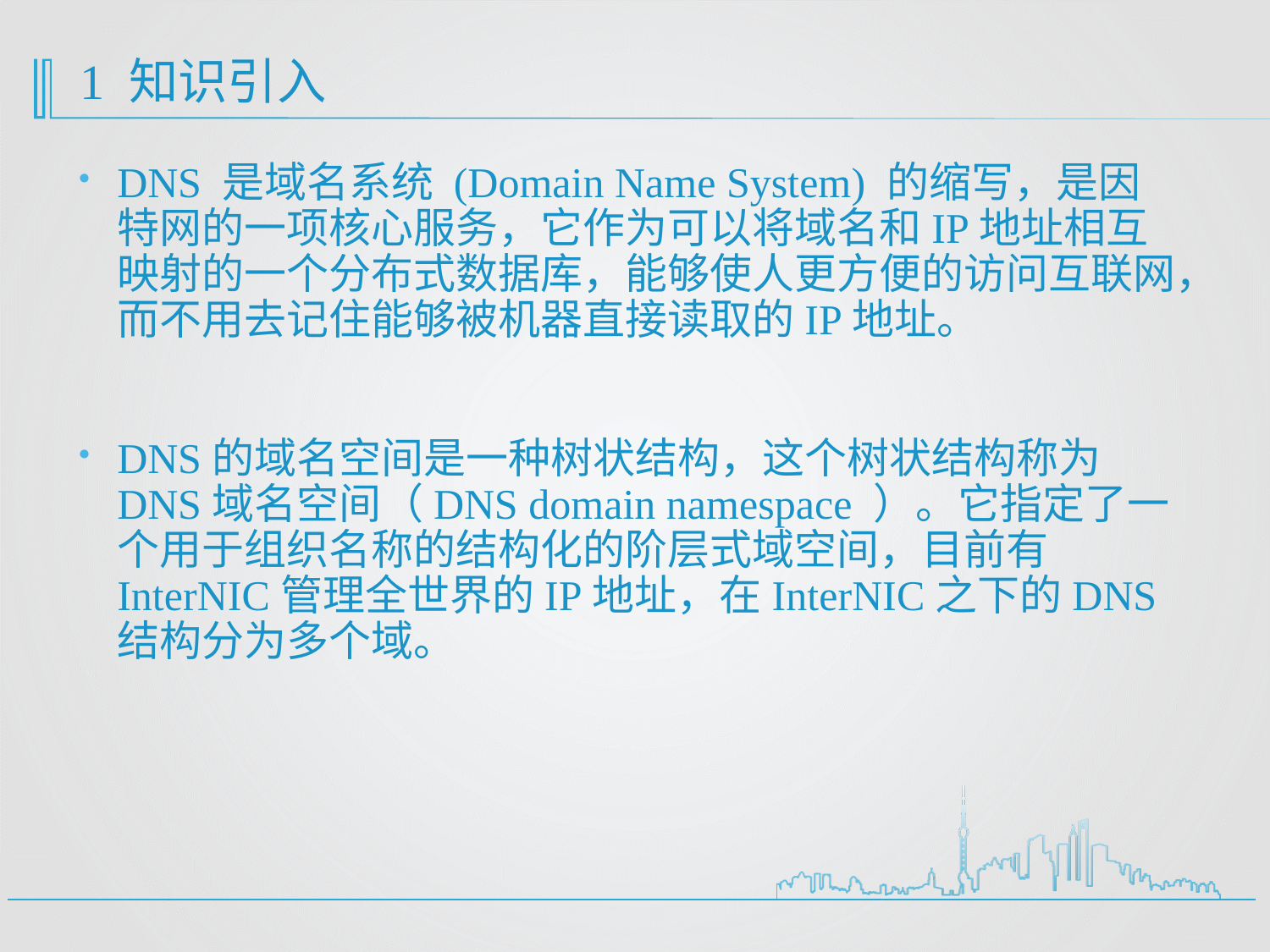

# 1 知识引入
DNS 是域名系统 (Domain Name System) 的缩写，是因特网的一项核心服务，它作为可以将域名和IP地址相互映射的一个分布式数据库，能够使人更方便的访问互联网，而不用去记住能够被机器直接读取的IP地址。

DNS的域名空间是一种树状结构，这个树状结构称为DNS域名空间（DNS domain namespace ）。它指定了一个用于组织名称的结构化的阶层式域空间，目前有InterNIC管理全世界的IP地址，在InterNIC之下的DNS结构分为多个域。